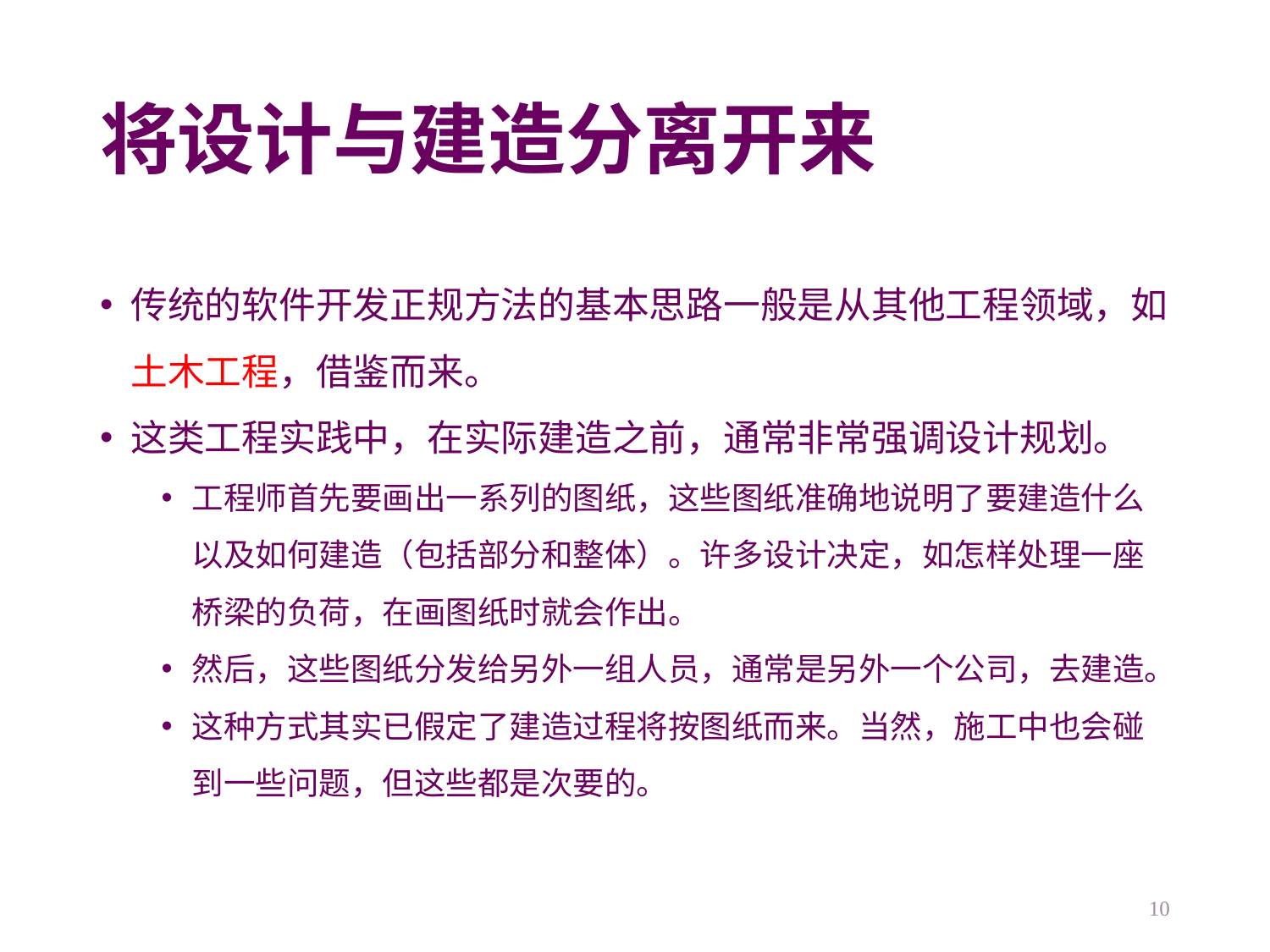

# 将设计与建造分离开来
传统的软件开发正规方法的基本思路一般是从其他工程领域，如土木工程，借鉴而来。
这类工程实践中，在实际建造之前，通常非常强调设计规划。
工程师首先要画出一系列的图纸，这些图纸准确地说明了要建造什么以及如何建造（包括部分和整体）。许多设计决定，如怎样处理一座桥梁的负荷，在画图纸时就会作出。
然后，这些图纸分发给另外一组人员，通常是另外一个公司，去建造。
这种方式其实已假定了建造过程将按图纸而来。当然，施工中也会碰到一些问题，但这些都是次要的。

10